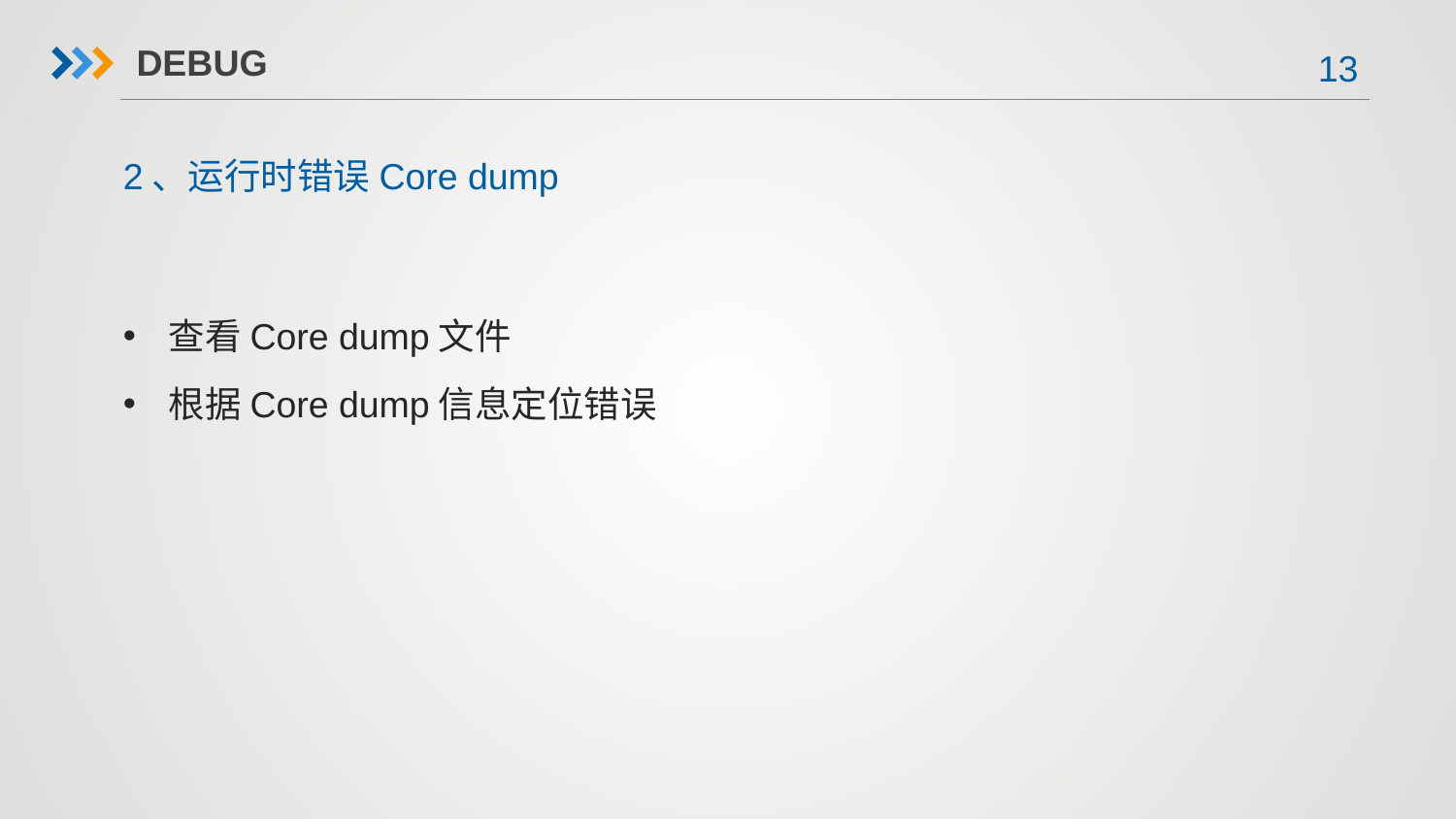

DEBUG
2、运行时错误Core dump
查看Core dump文件
根据Core dump信息定位错误